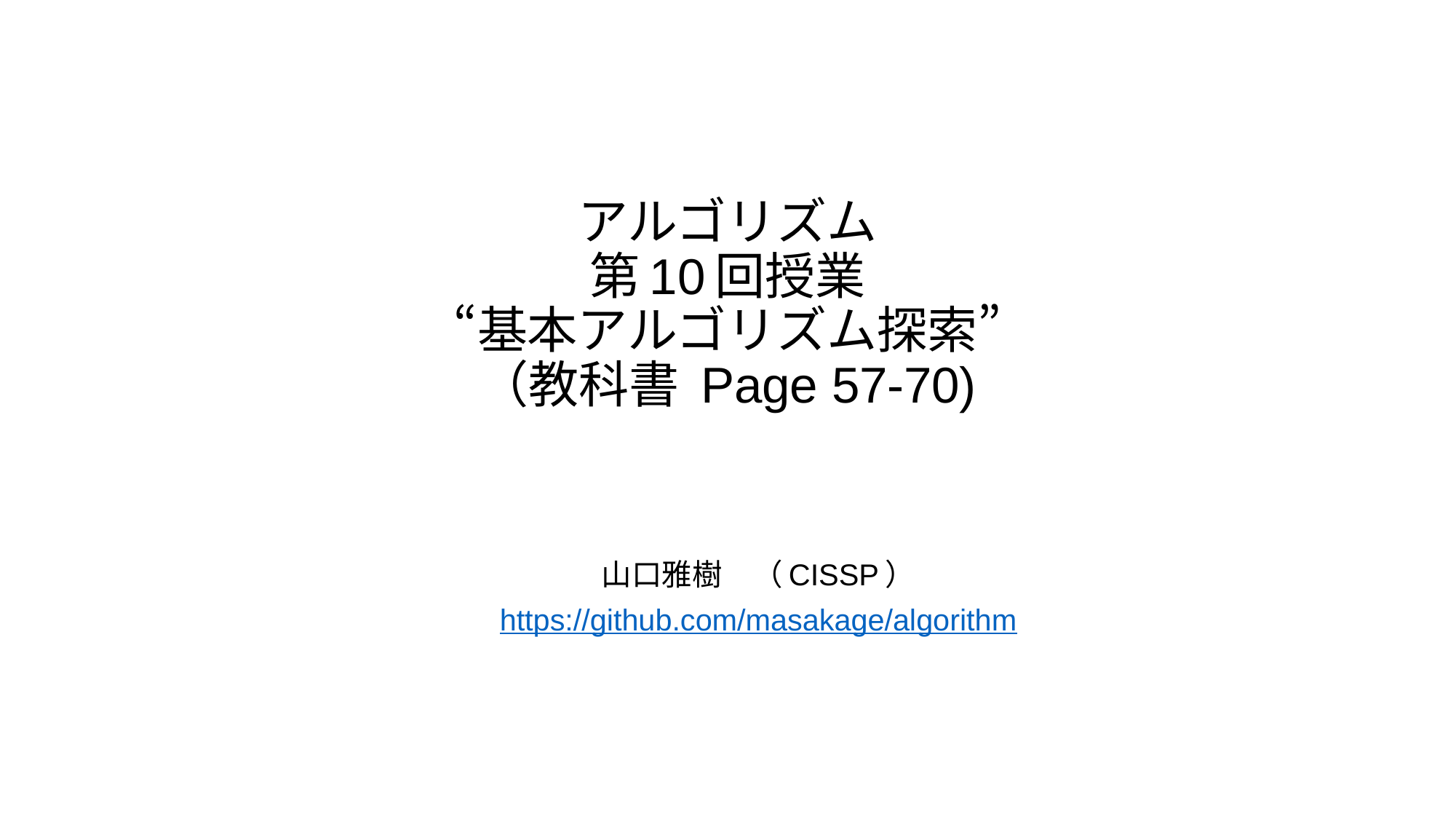

# アルゴリズム 第10回授業 “基本アルゴリズム探索” （教科書 Page 57-70)
山口雅樹　（CISSP）
https://github.com/masakage/algorithm